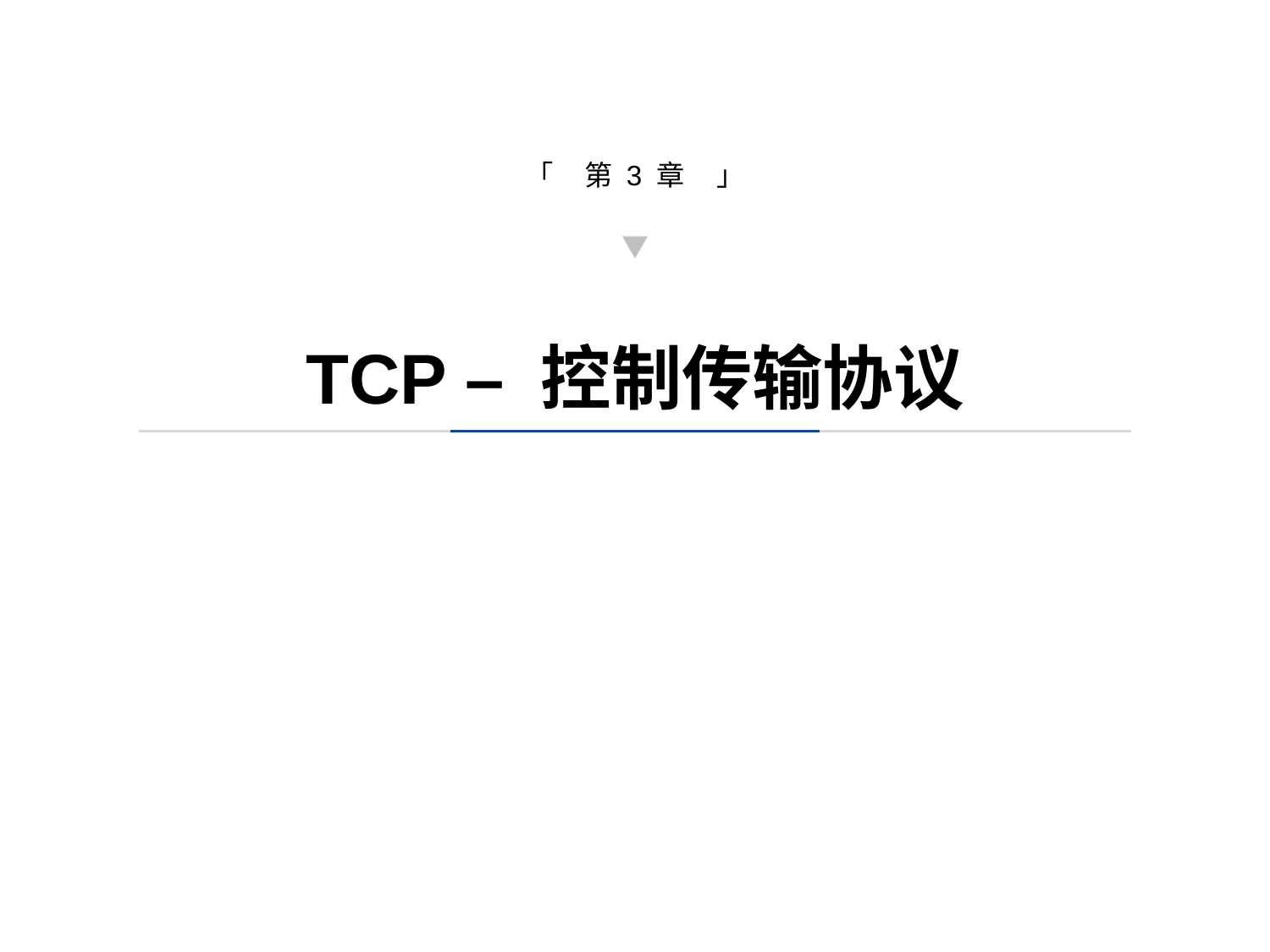

「     第 3 章     」

TCP – 控制传输协议